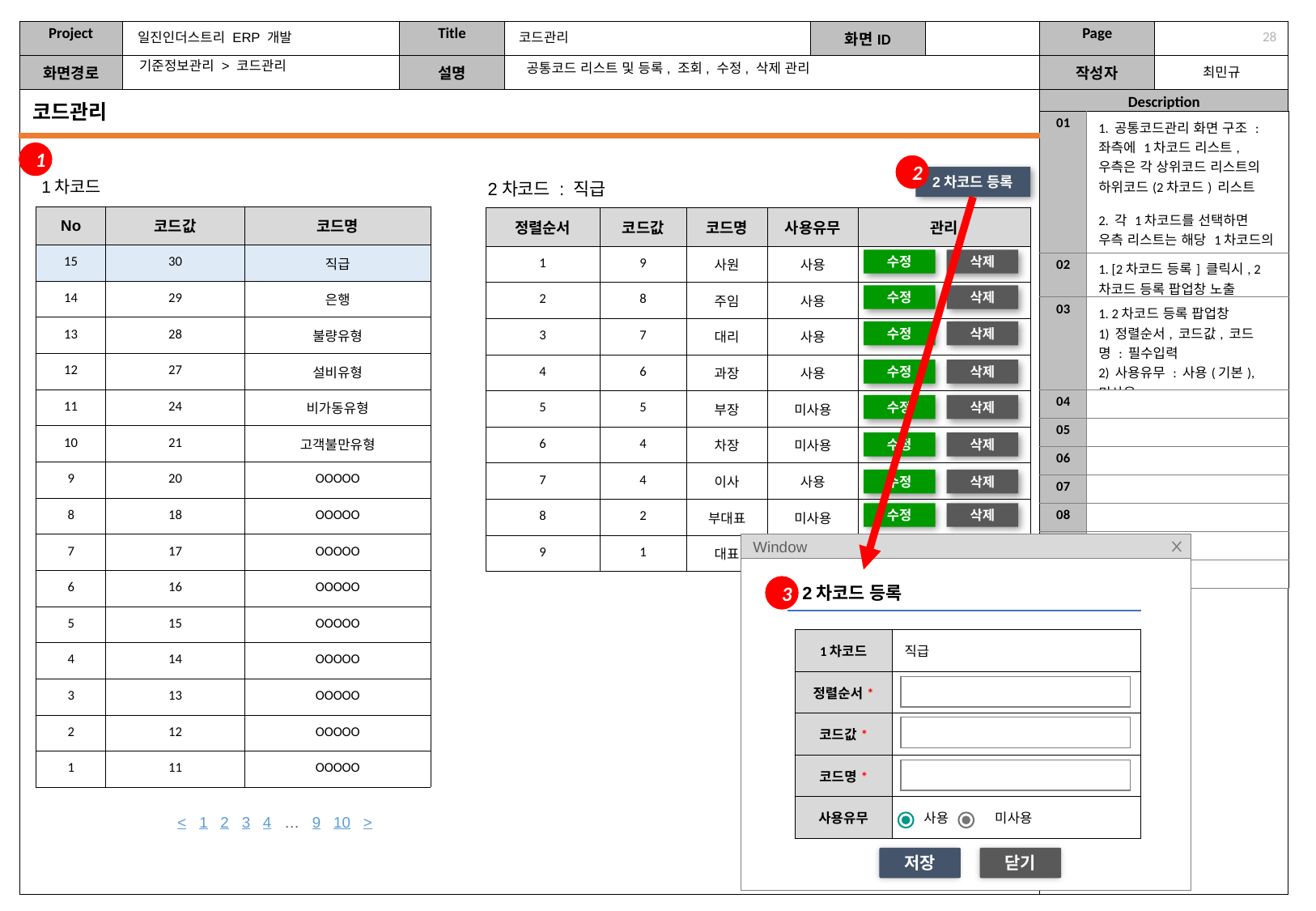

일진인더스트리 ERP 개발

코드관리
28
기준정보관리 > 코드관리
공통코드 리스트 및 등록, 조회, 수정, 삭제 관리
코드관리
| 01 | 1. 공통코드관리 화면 구조 : 좌측에 1차코드 리스트, 우측은 각 상위코드 리스트의 하위코드(2차코드) 리스트 2. 각 1차코드를 선택하면 우측 리스트는 해당 1차코드의 2차코드 리스트로 자동 변경 |
| --- | --- |
| 02 | 1. [2차코드 등록] 클릭시, 2차코드 등록 팝업창 노출 |
| 03 | 1. 2차코드 등록 팝업창 1) 정렬순서, 코드값, 코드명 : 필수입력 2) 사용유무 : 사용(기본), 미사용 |
| 04 |  |
| 05 |  |
| 06 |  |
| 07 |  |
| 08 |  |
| 09 |  |
| 10 |  |
1
2
2차코드 등록
1차코드
2차코드 : 직급
| No | 코드값 | 코드명 |
| --- | --- | --- |
| 15 | 30 | 직급 |
| 14 | 29 | 은행 |
| 13 | 28 | 불량유형 |
| 12 | 27 | 설비유형 |
| 11 | 24 | 비가동유형 |
| 10 | 21 | 고객불만유형 |
| 9 | 20 | OOOOO |
| 8 | 18 | OOOOO |
| 7 | 17 | OOOOO |
| 6 | 16 | OOOOO |
| 5 | 15 | OOOOO |
| 4 | 14 | OOOOO |
| 3 | 13 | OOOOO |
| 2 | 12 | OOOOO |
| 1 | 11 | OOOOO |
| 정렬순서 | 코드값 | 코드명 | 사용유무 | 관리 |
| --- | --- | --- | --- | --- |
| 1 | 9 | 사원 | 사용 |  |
| 2 | 8 | 주임 | 사용 |  |
| 3 | 7 | 대리 | 사용 |  |
| 4 | 6 | 과장 | 사용 |  |
| 5 | 5 | 부장 | 미사용 |  |
| 6 | 4 | 차장 | 미사용 |  |
| 7 | 4 | 이사 | 사용 |  |
| 8 | 2 | 부대표 | 미사용 |  |
| 9 | 1 | 대표 | 사용 |  |
수정
삭제
수정
삭제
수정
삭제
수정
삭제
수정
삭제
수정
삭제
수정
삭제
수정
삭제
Window

수정
삭제
2차코드 등록
3
| 1차코드 | 직급 |
| --- | --- |
| 정렬순서\* |  |
| 코드값\* |  |
| 코드명\* |  |
| 사용유무 | 사용 미사용 |

<   1   2   3   4   …   9   10   >

저장
닫기